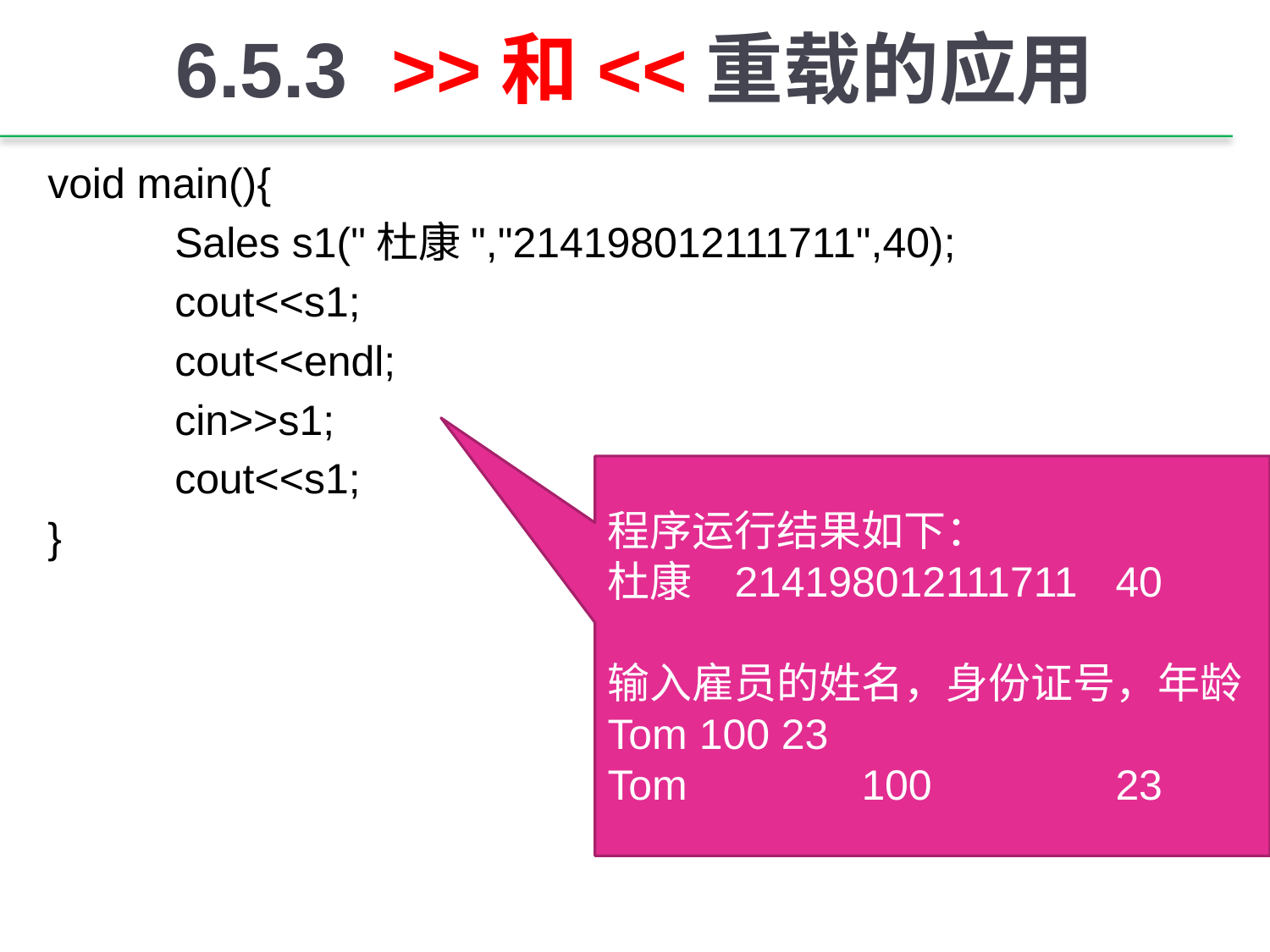

# 6.5.3  >>和<<重载的应用
void main(){
	Sales s1("杜康","214198012111711",40);
	cout<<s1;
	cout<<endl;
	cin>>s1;
	cout<<s1;
}

程序运行结果如下：
杜康	214198012111711	40
输入雇员的姓名，身份证号，年龄
Tom 100 23
Tom		100		23